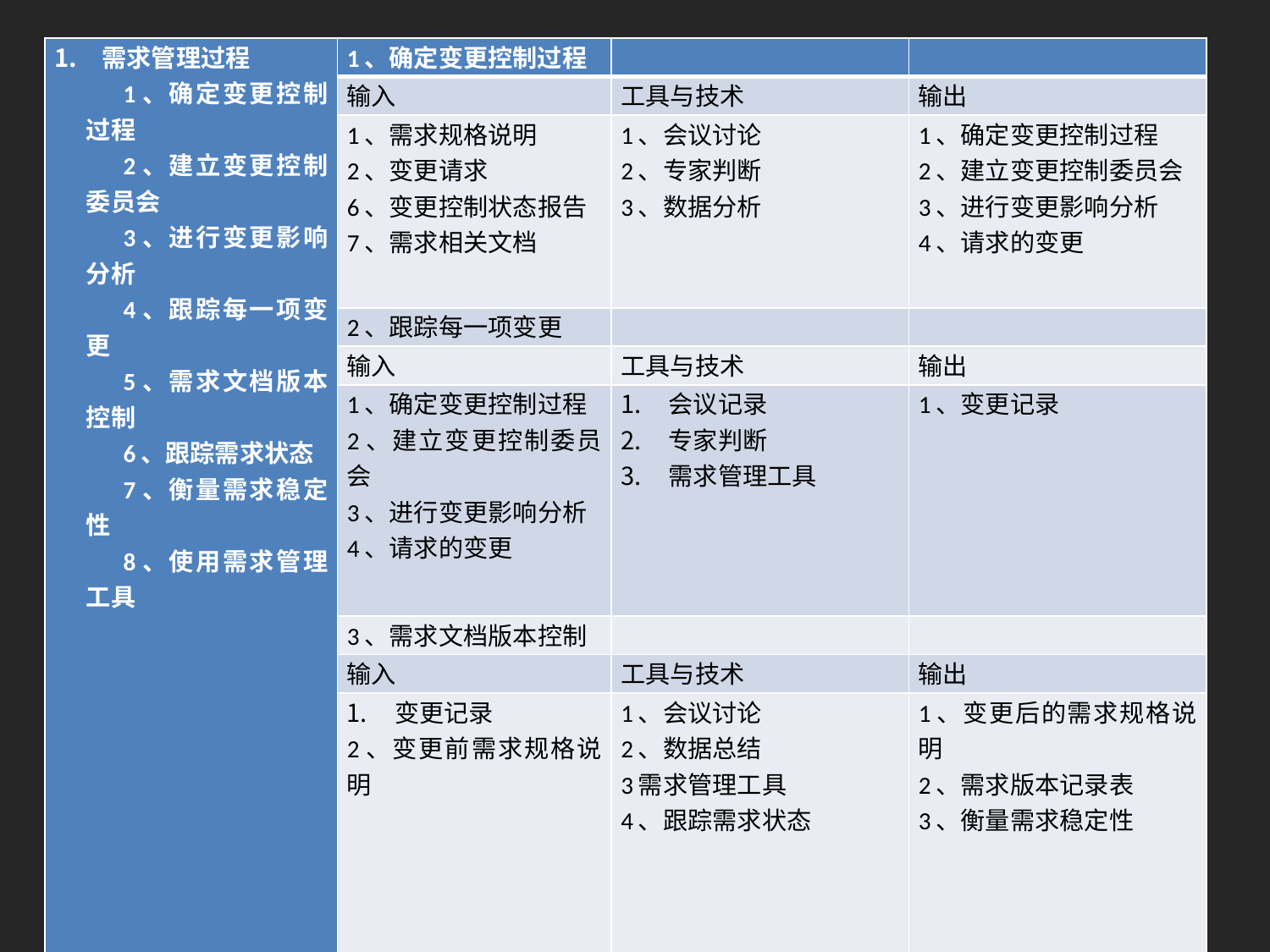

| 需求管理过程 1、确定变更控制过程 2、建立变更控制委员会 3、进行变更影响分析 4、跟踪每一项变更 5、需求文档版本控制 6、跟踪需求状态 7、衡量需求稳定性 8、使用需求管理工具 | 1、确定变更控制过程 |  |  |
| --- | --- | --- | --- |
|  | 输入 | 工具与技术 | 输出 |
|  | 1、需求规格说明 2、变更请求 6、变更控制状态报告 7、需求相关文档 | 1、会议讨论 2、专家判断 3、数据分析 | 1、确定变更控制过程 2、建立变更控制委员会 3、进行变更影响分析 4、请求的变更 |
|  | 2、跟踪每一项变更 |  |  |
|  | 输入 | 工具与技术 | 输出 |
|  | 1、确定变更控制过程 2、建立变更控制委员会 3、进行变更影响分析 4、请求的变更 | 会议记录 专家判断 需求管理工具 | 1、变更记录 |
|  | 3、需求文档版本控制 |  |  |
|  | 输入 | 工具与技术 | 输出 |
|  | 变更记录 2、变更前需求规格说明 | 1、会议讨论 2、数据总结 3需求管理工具 4、跟踪需求状态 | 1、变更后的需求规格说明 2、需求版本记录表 3、衡量需求稳定性 |
#